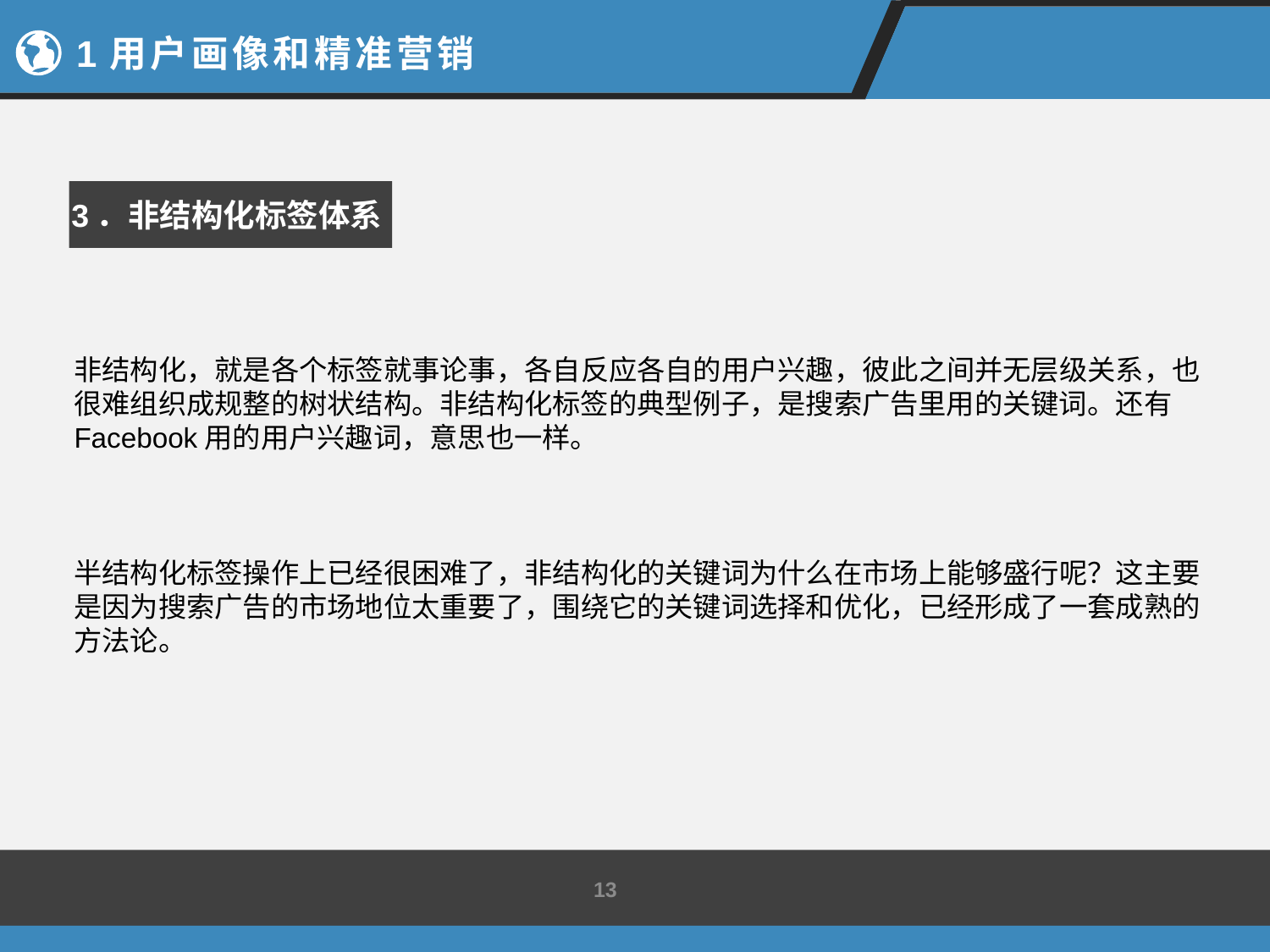

1用户画像和精准营销

3．非结构化标签体系
非结构化，就是各个标签就事论事，各自反应各自的用户兴趣，彼此之间并无层级关系，也很难组织成规整的树状结构。非结构化标签的典型例子，是搜索广告里用的关键词。还有Facebook用的用户兴趣词，意思也一样。

半结构化标签操作上已经很困难了，非结构化的关键词为什么在市场上能够盛行呢？这主要是因为搜索广告的市场地位太重要了，围绕它的关键词选择和优化，已经形成了一套成熟的方法论。

13